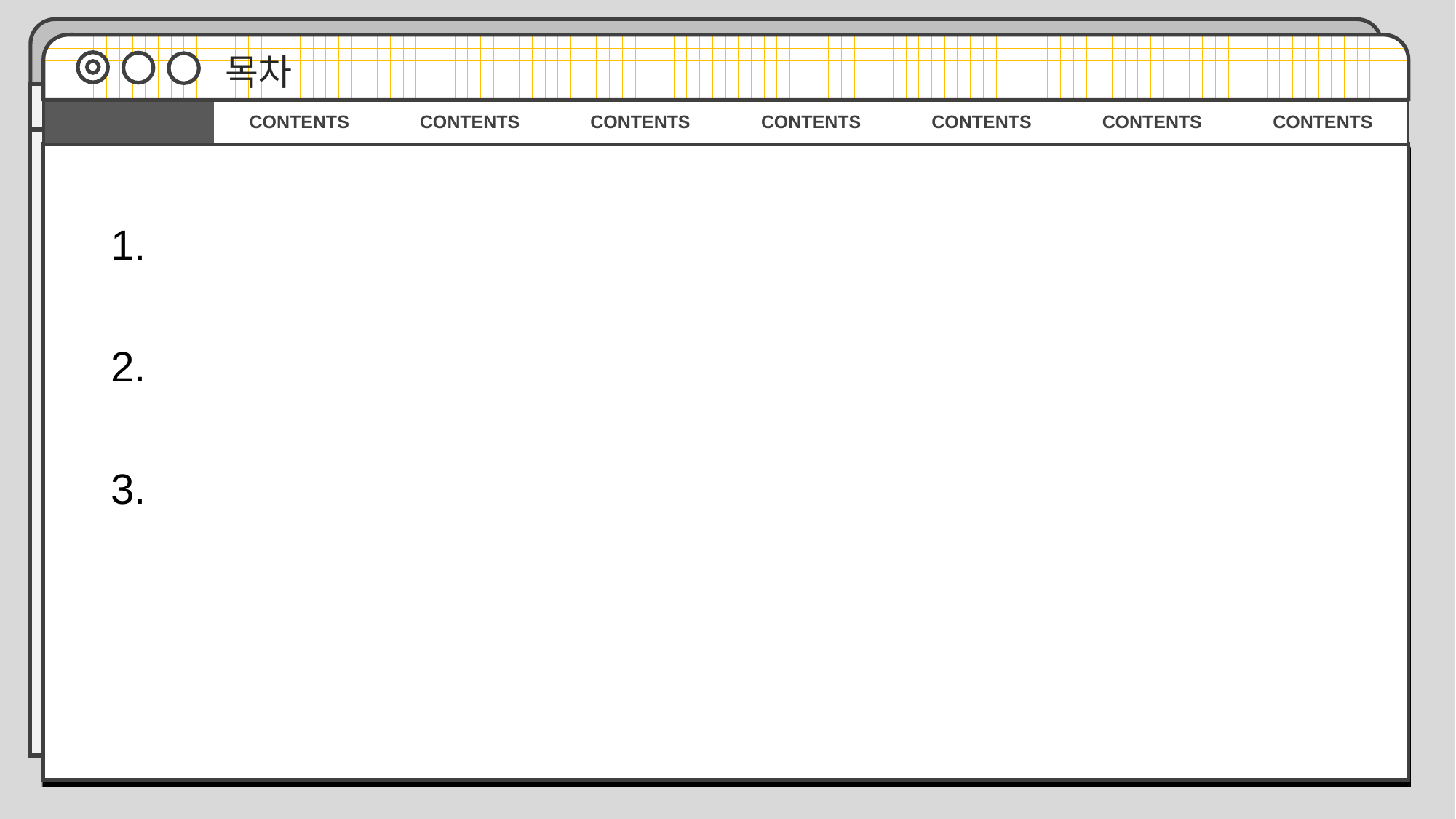

목차

|  | CONTENTS | CONTENTS | CONTENTS | CONTENTS | CONTENTS | CONTENTS | CONTENTS |
| --- | --- | --- | --- | --- | --- | --- | --- |

1.

2.

3.